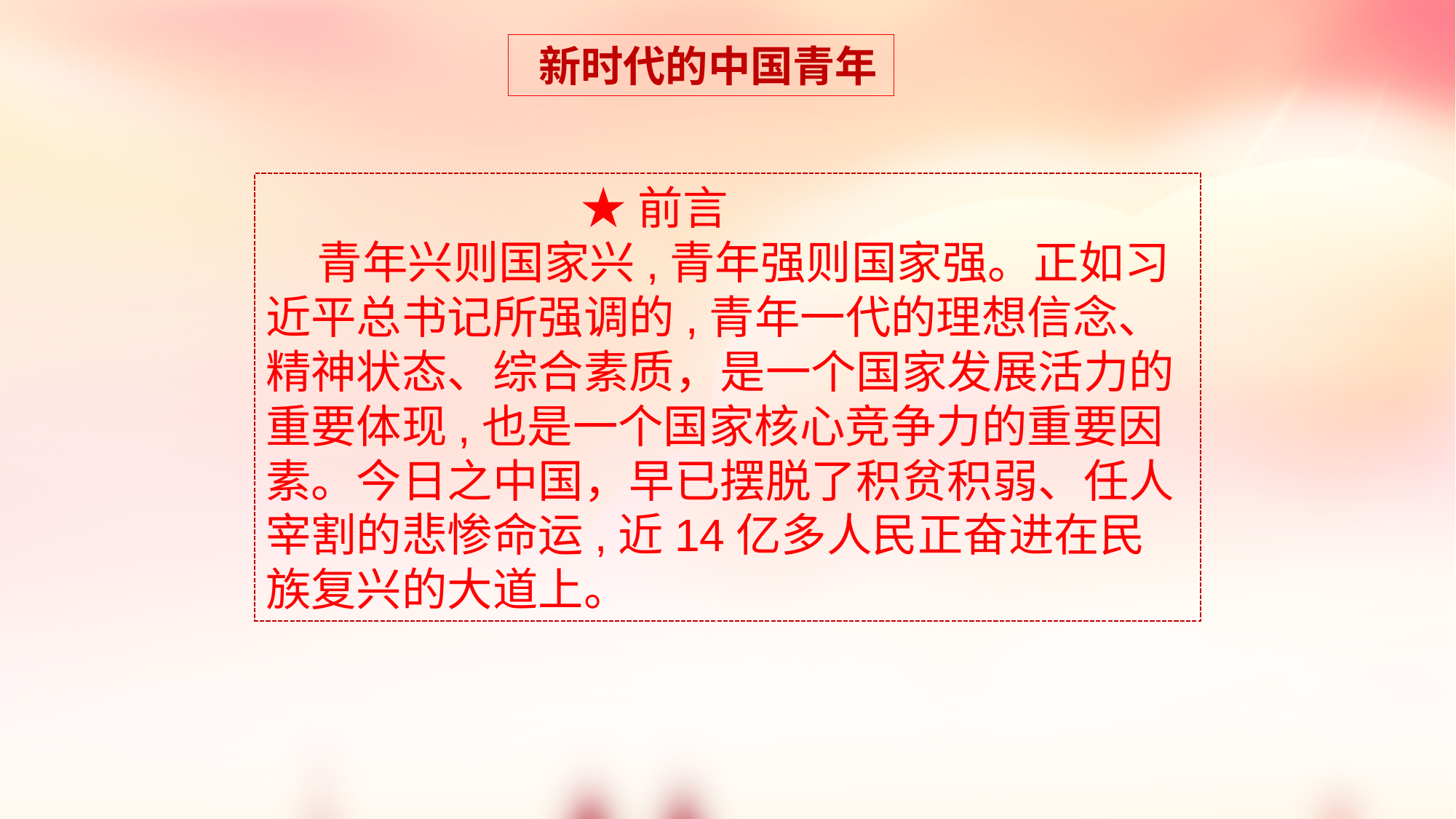

新时代的中国青年
                               ★前言
    青年兴则国家兴,青年强则国家强。正如习近平总书记所强调的,青年一代的理想信念、精神状态、综合素质，是一个国家发展活力的重要体现,也是一个国家核心竞争力的重要因素。今日之中国，早已摆脱了积贫积弱、任人宰割的悲惨命运,近14亿多人民正奋进在民族复兴的大道上。